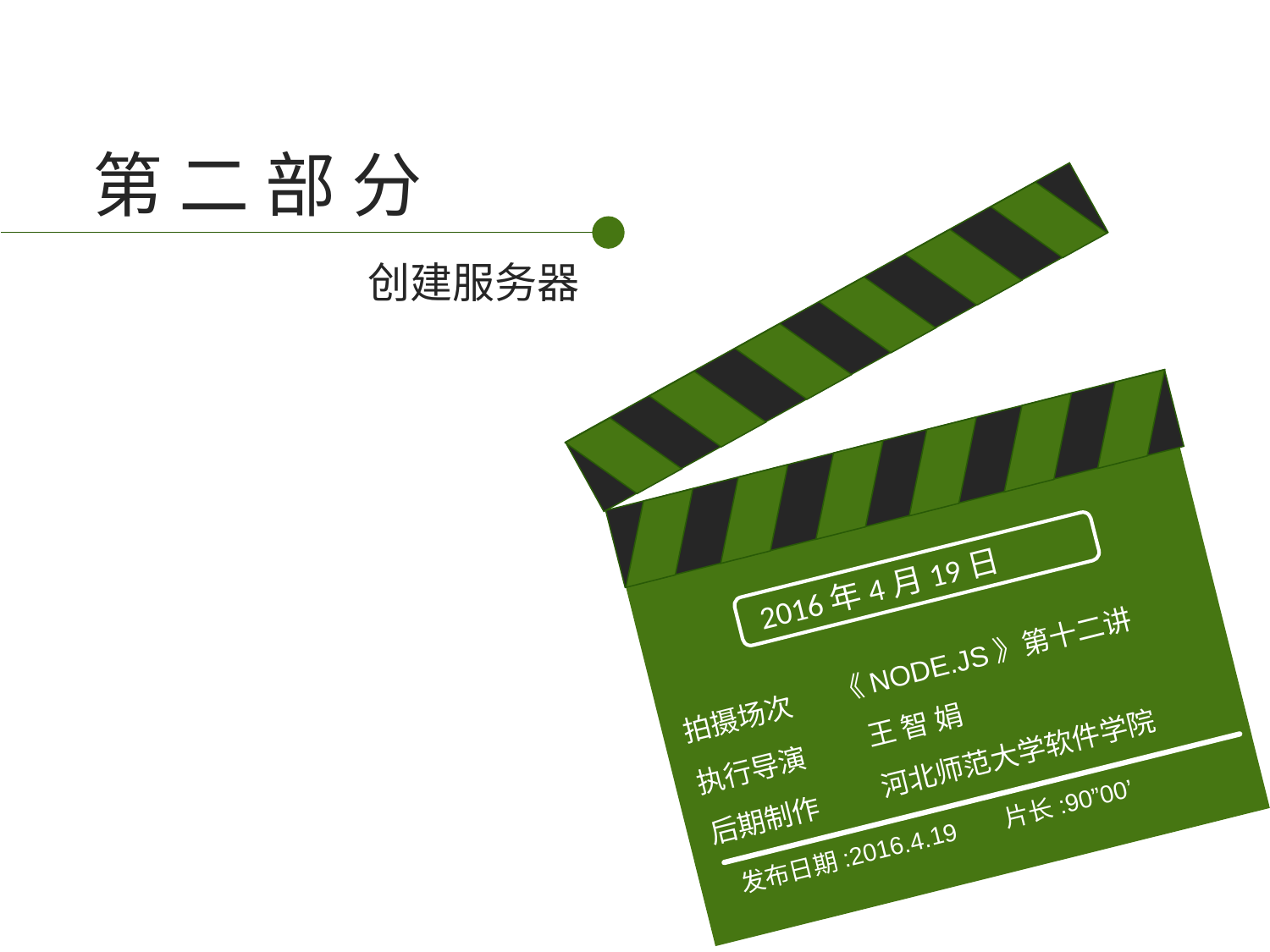

第 二 部 分

创建服务器

2016年4月19日

《NODE.JS》第十二讲

拍摄场次
王 智 娟

执行导演
河北师范大学软件学院

后期制作
片长:90”00’

发布日期:2016.4.19